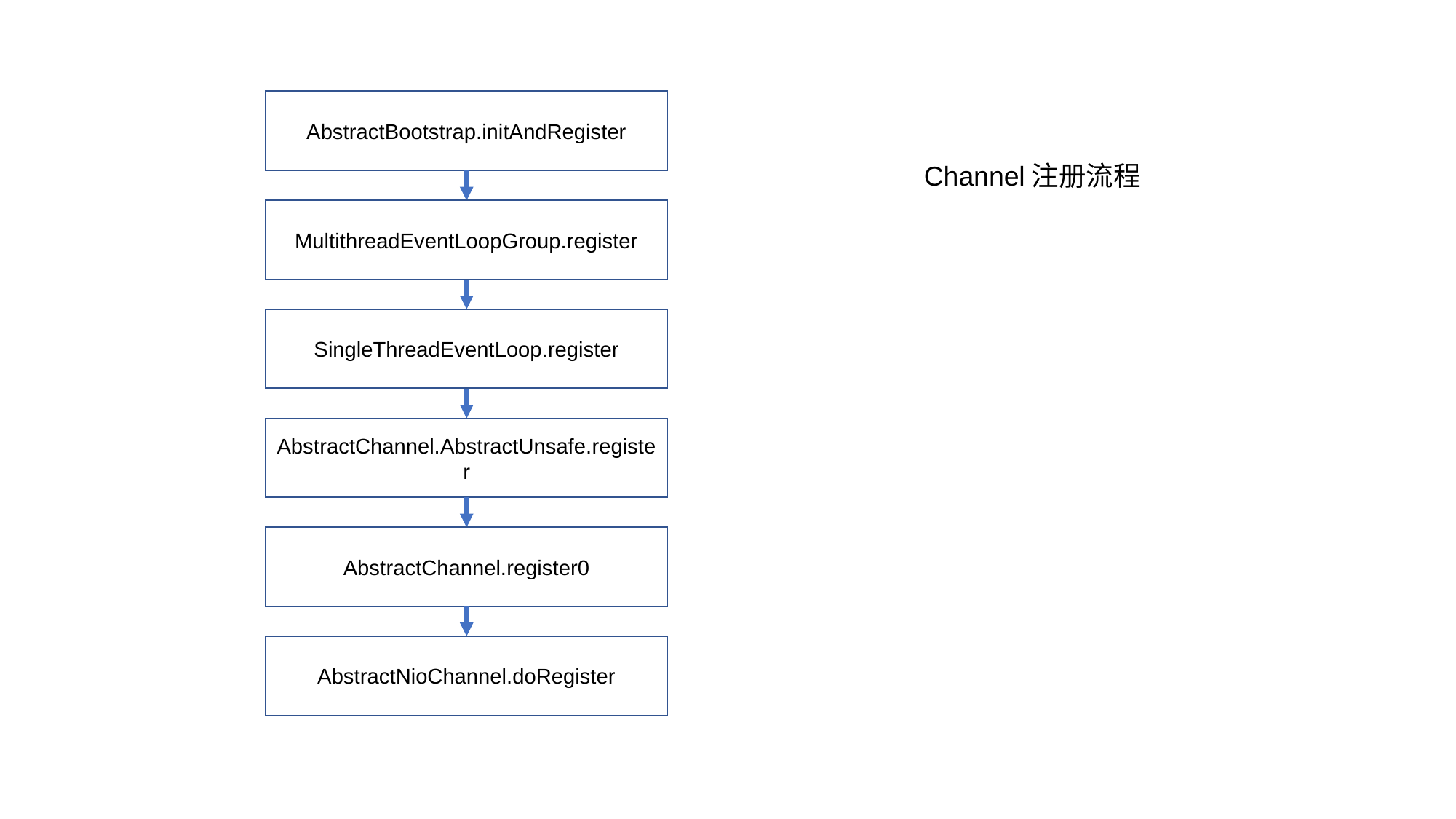

AbstractBootstrap.initAndRegister
Channel注册流程
MultithreadEventLoopGroup.register
SingleThreadEventLoop.register
AbstractChannel.AbstractUnsafe.register
AbstractChannel.register0
AbstractNioChannel.doRegister